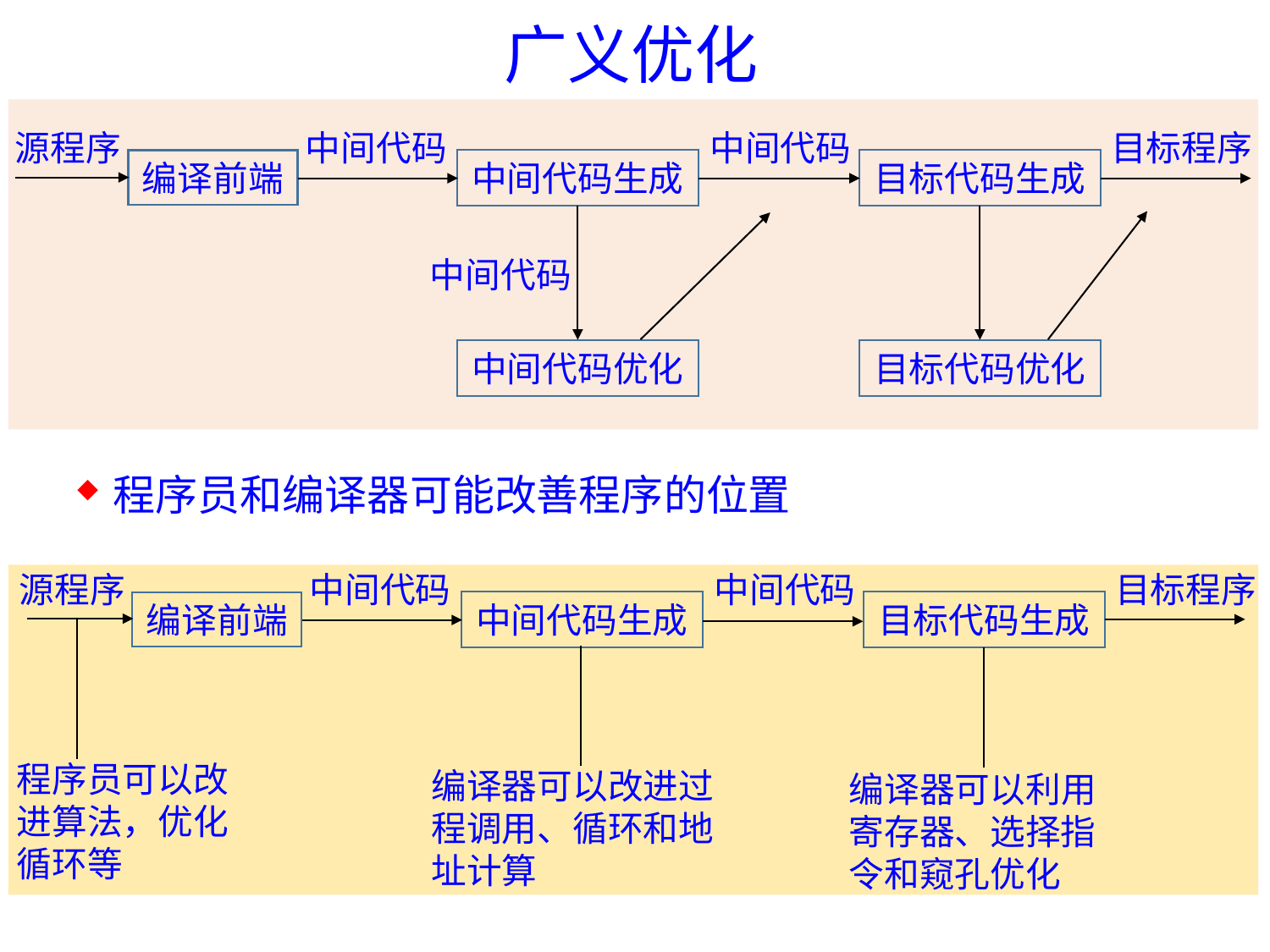

# 广义优化

源程序
中间代码
中间代码
目标程序
目标代码生成
中间代码生成
编译前端
中间代码
中间代码优化
目标代码优化
程序员和编译器可能改善程序的位置
源程序
中间代码
中间代码
目标程序
目标代码生成
中间代码生成
编译前端
编译器可以改进过程调用、循环和地址计算
程序员可以改进算法，优化循环等
编译器可以利用寄存器、选择指令和窥孔优化